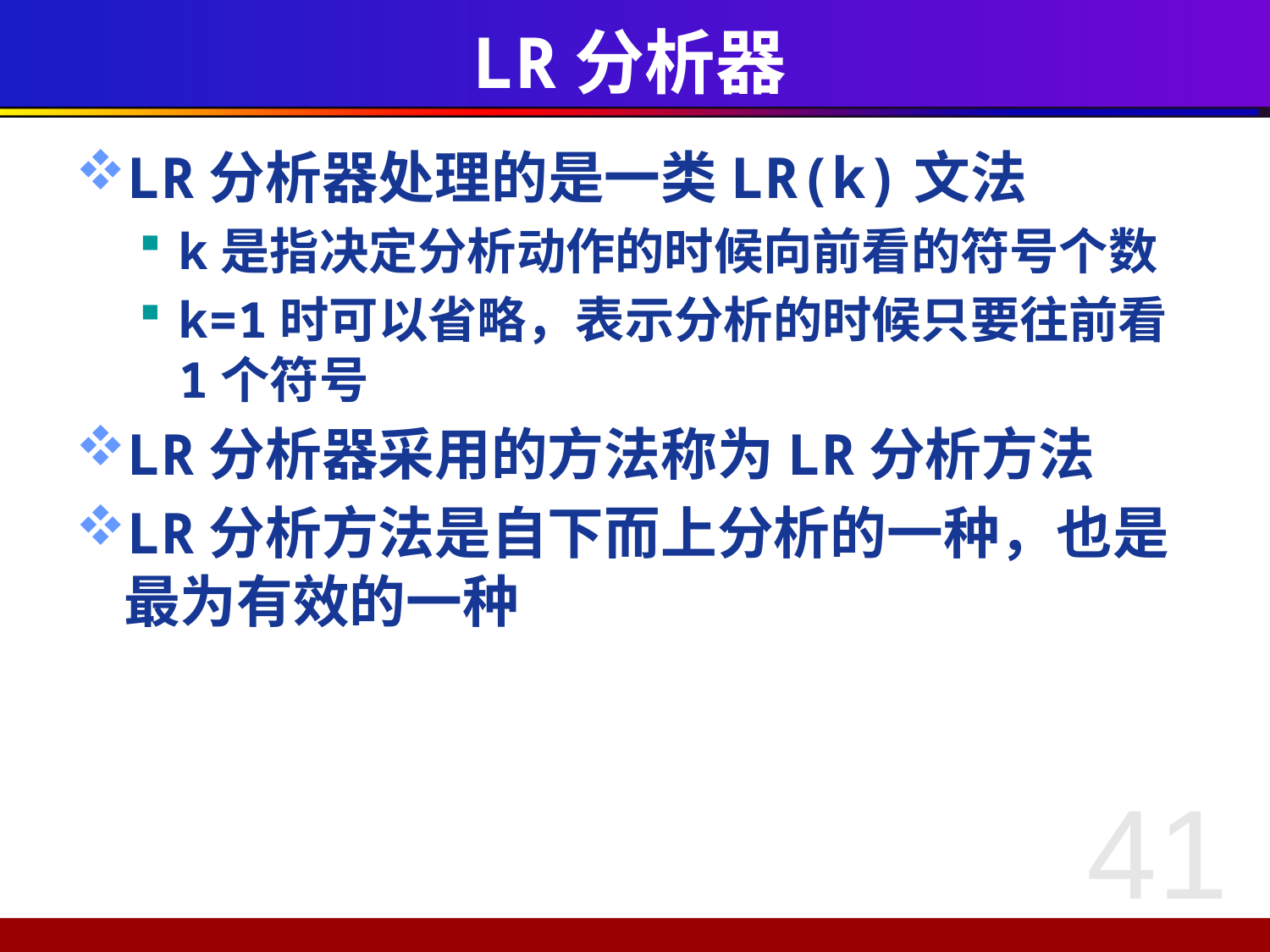

# LR分析器
LR分析器处理的是一类LR(k)文法
k是指决定分析动作的时候向前看的符号个数
k=1时可以省略，表示分析的时候只要往前看1个符号
LR分析器采用的方法称为LR分析方法
LR分析方法是自下而上分析的一种，也是最为有效的一种